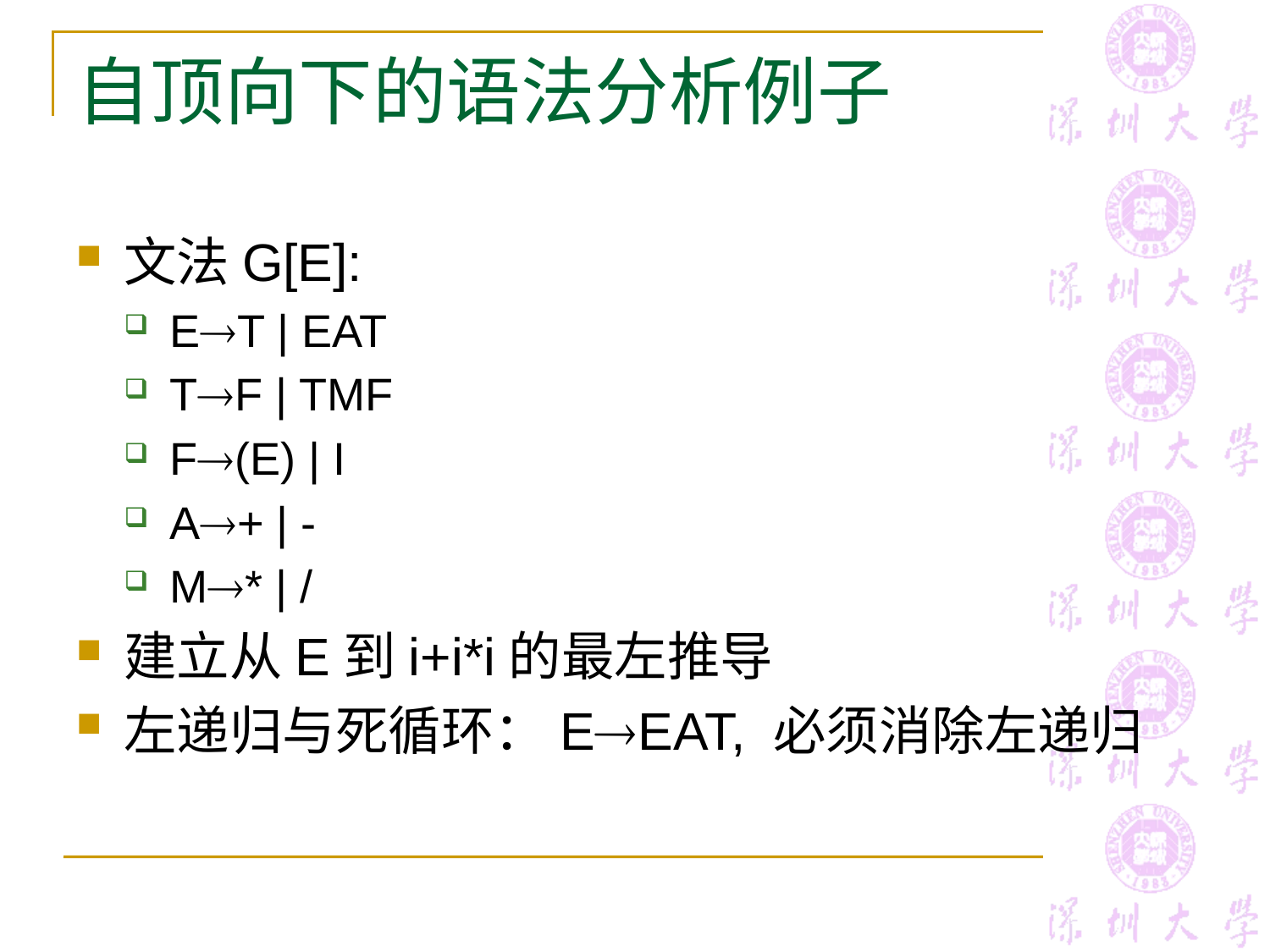

# 自顶向下的语法分析例子
文法G[E]:
E→T | EAT
T→F | TMF
F→(E) | I
A→+ | -
M→* | /
建立从E到i+i*i的最左推导
左递归与死循环：E→EAT, 必须消除左递归